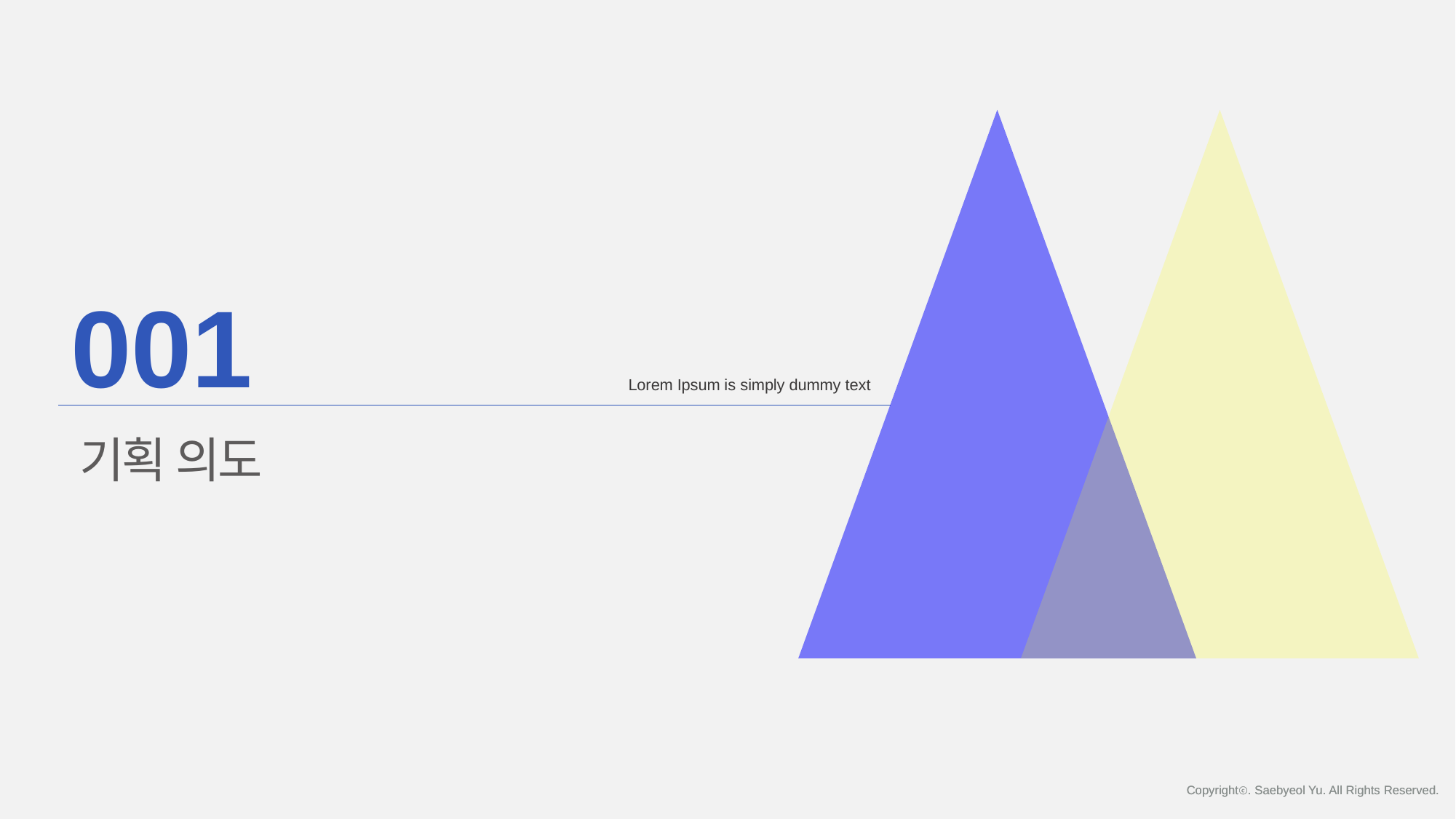

001
Lorem Ipsum is simply dummy text
기획 의도
Copyrightⓒ. Saebyeol Yu. All Rights Reserved.